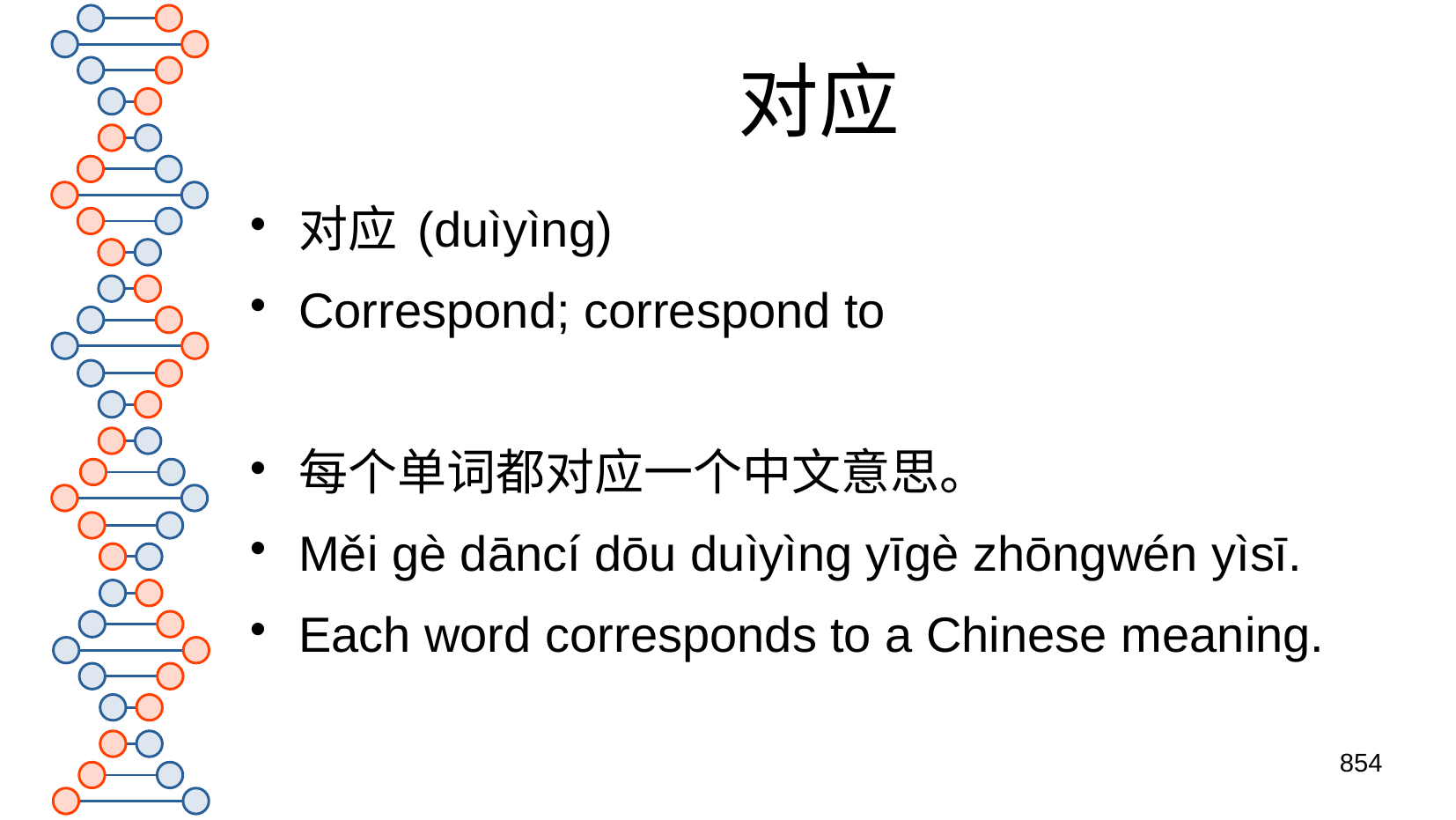

# 对应
对应 (duìyìng)
Correspond; correspond to

每个单词都对应一个中文意思。
Měi gè dāncí dōu duìyìng yīgè zhōngwén yìsī.
Each word corresponds to a Chinese meaning.

854